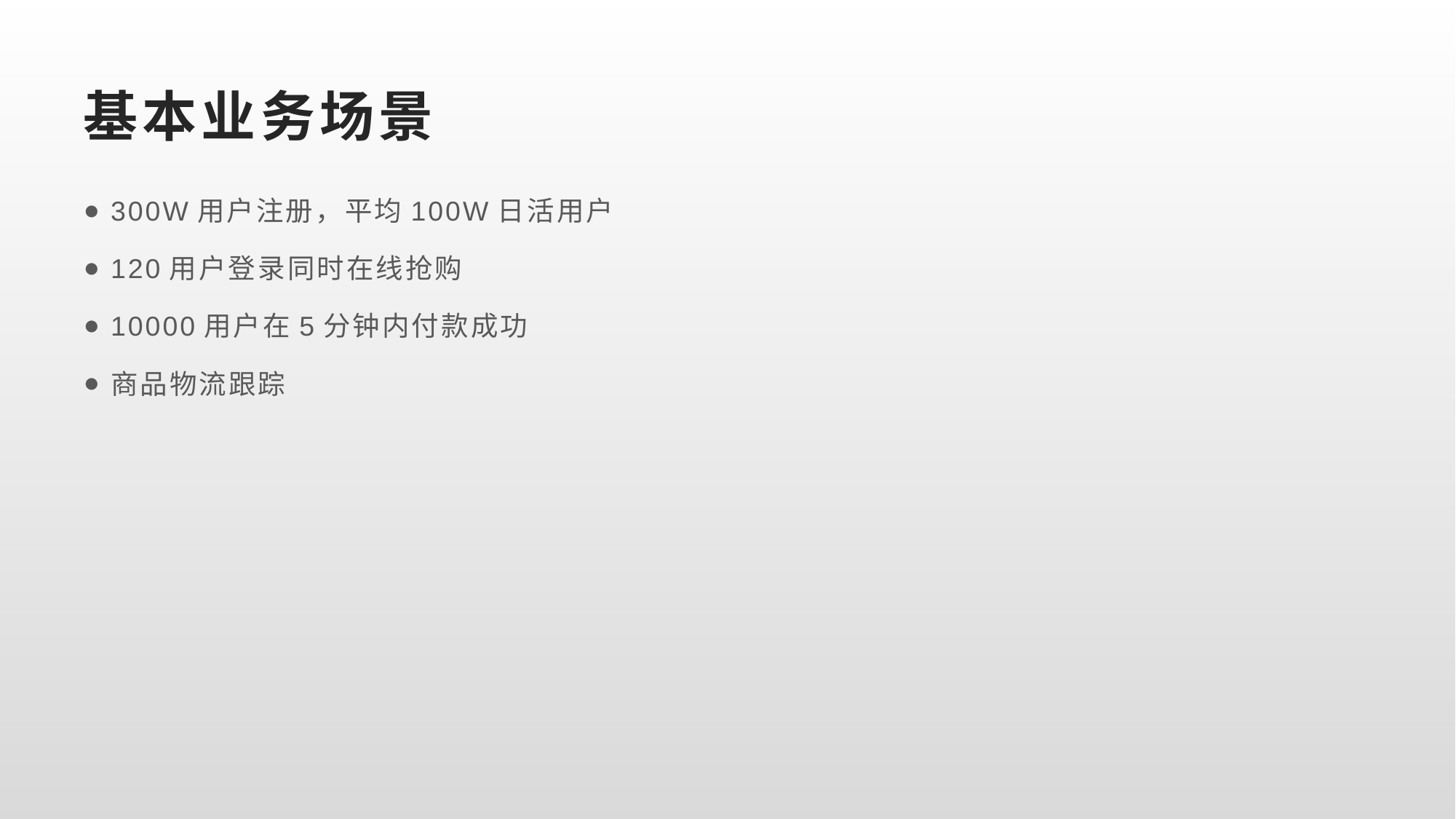

# 基本业务场景
300W用户注册，平均100W日活用户
120用户登录同时在线抢购
10000用户在5分钟内付款成功
商品物流跟踪